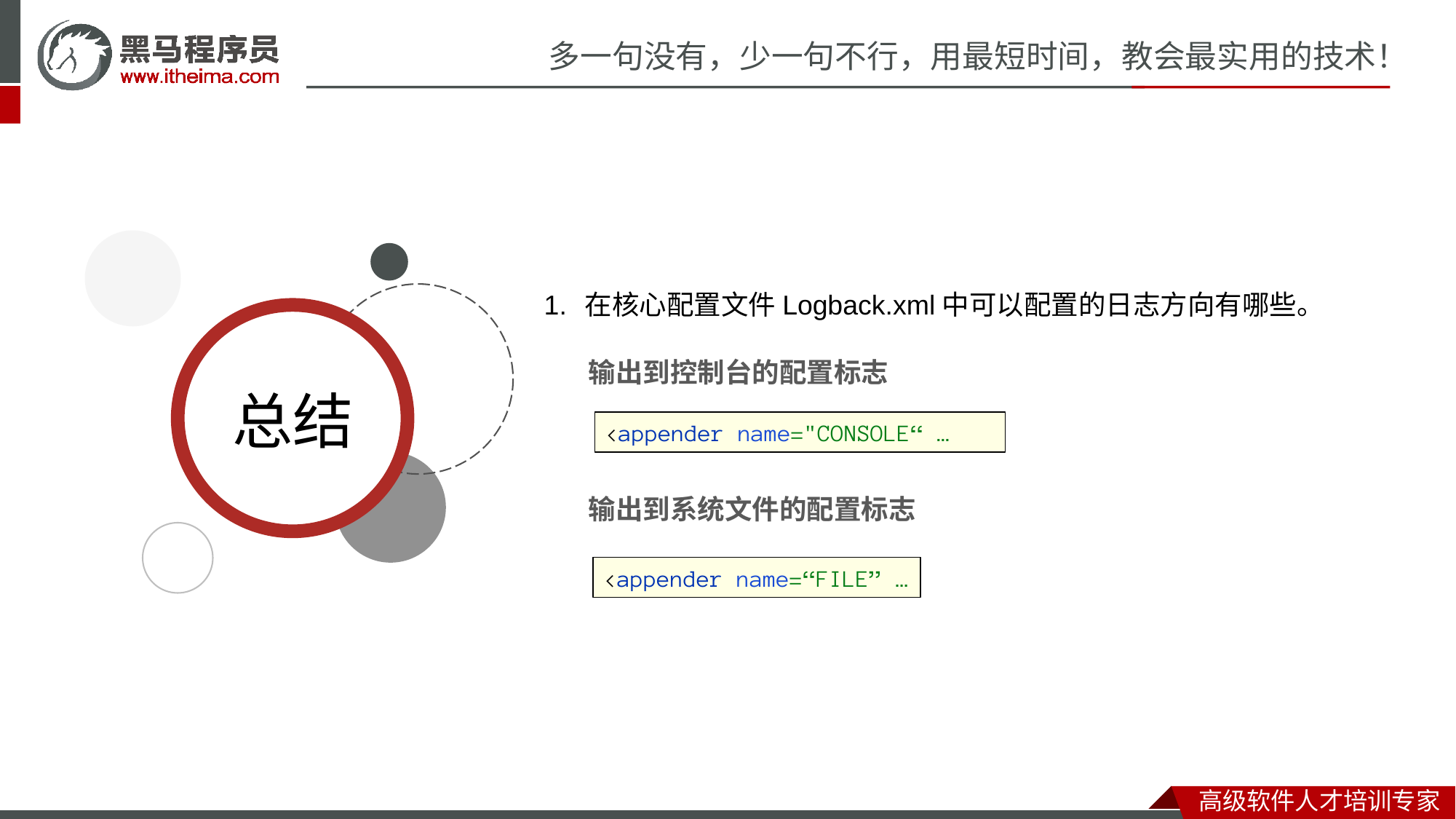

在核心配置文件Logback.xml中可以配置的日志方向有哪些。
输出到控制台的配置标志

<appender name="CONSOLE“ …
输出到系统文件的配置标志
<appender name=“FILE” …